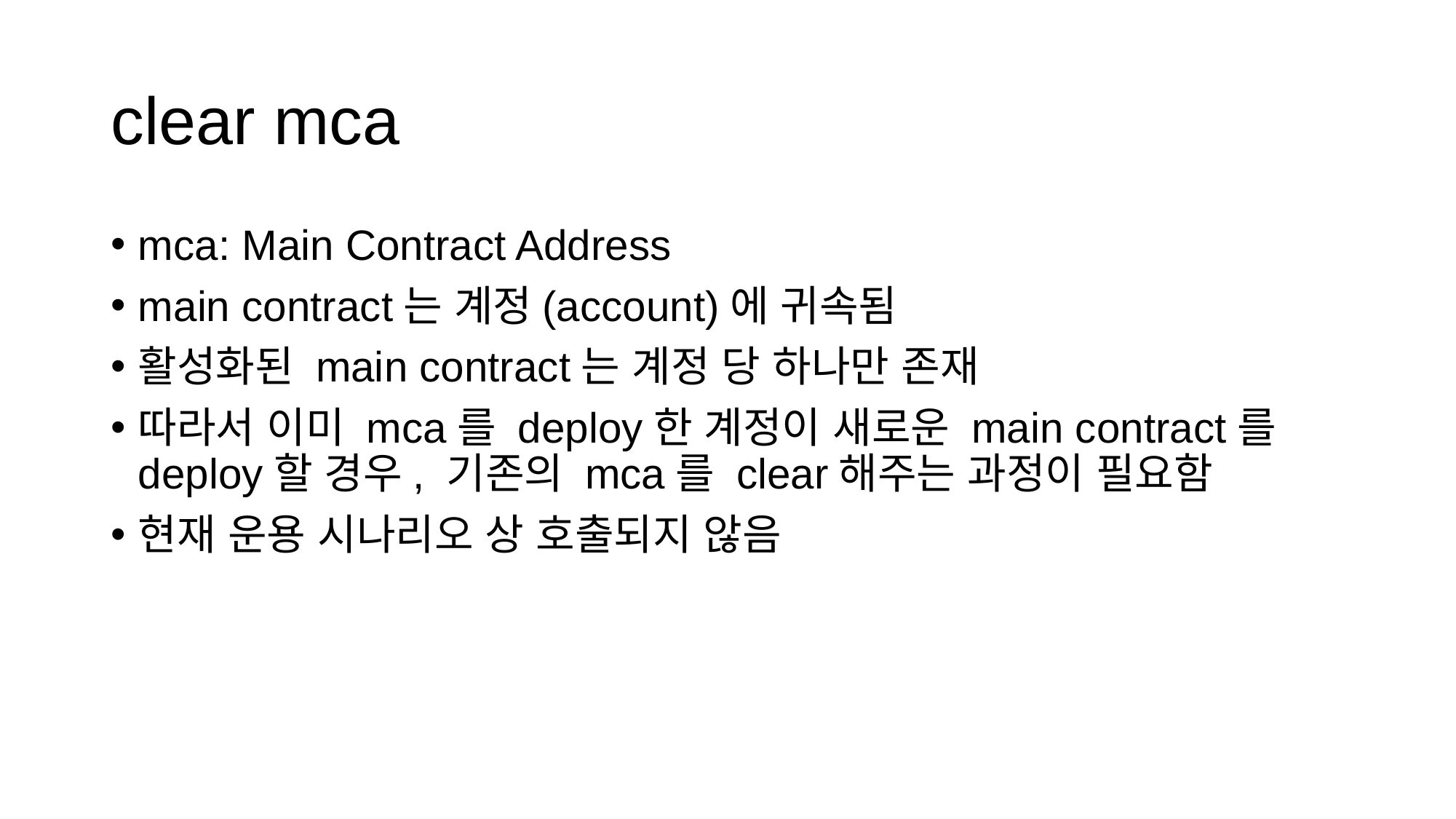

# clear mca
mca: Main Contract Address
main contract는 계정(account)에 귀속됨
활성화된 main contract는 계정 당 하나만 존재
따라서 이미 mca를 deploy한 계정이 새로운 main contract를 deploy할 경우, 기존의 mca를 clear해주는 과정이 필요함
현재 운용 시나리오 상 호출되지 않음